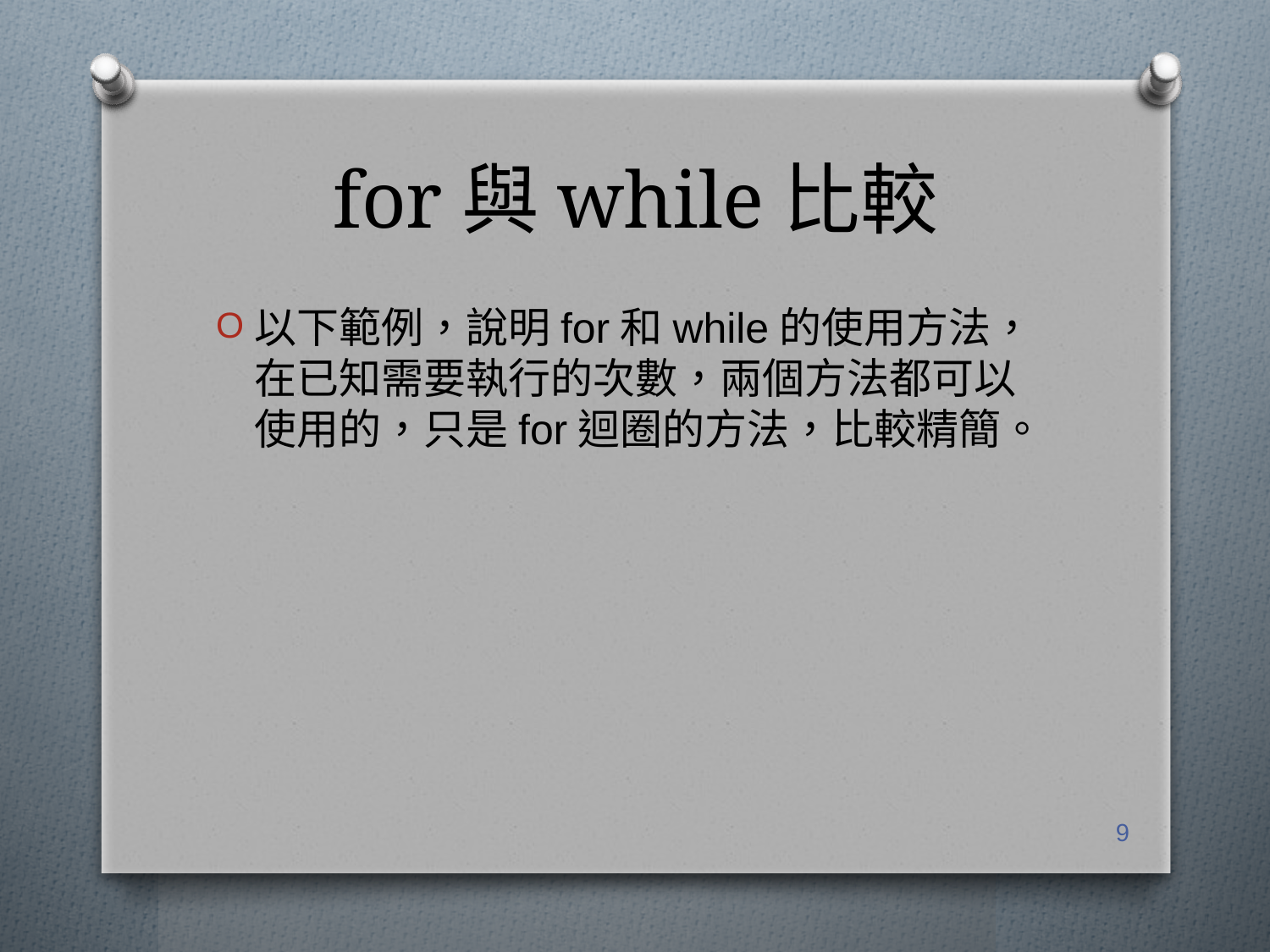

# for與while比較
以下範例，說明for和while的使用方法，在已知需要執行的次數，兩個方法都可以使用的，只是for迴圈的方法，比較精簡。
9